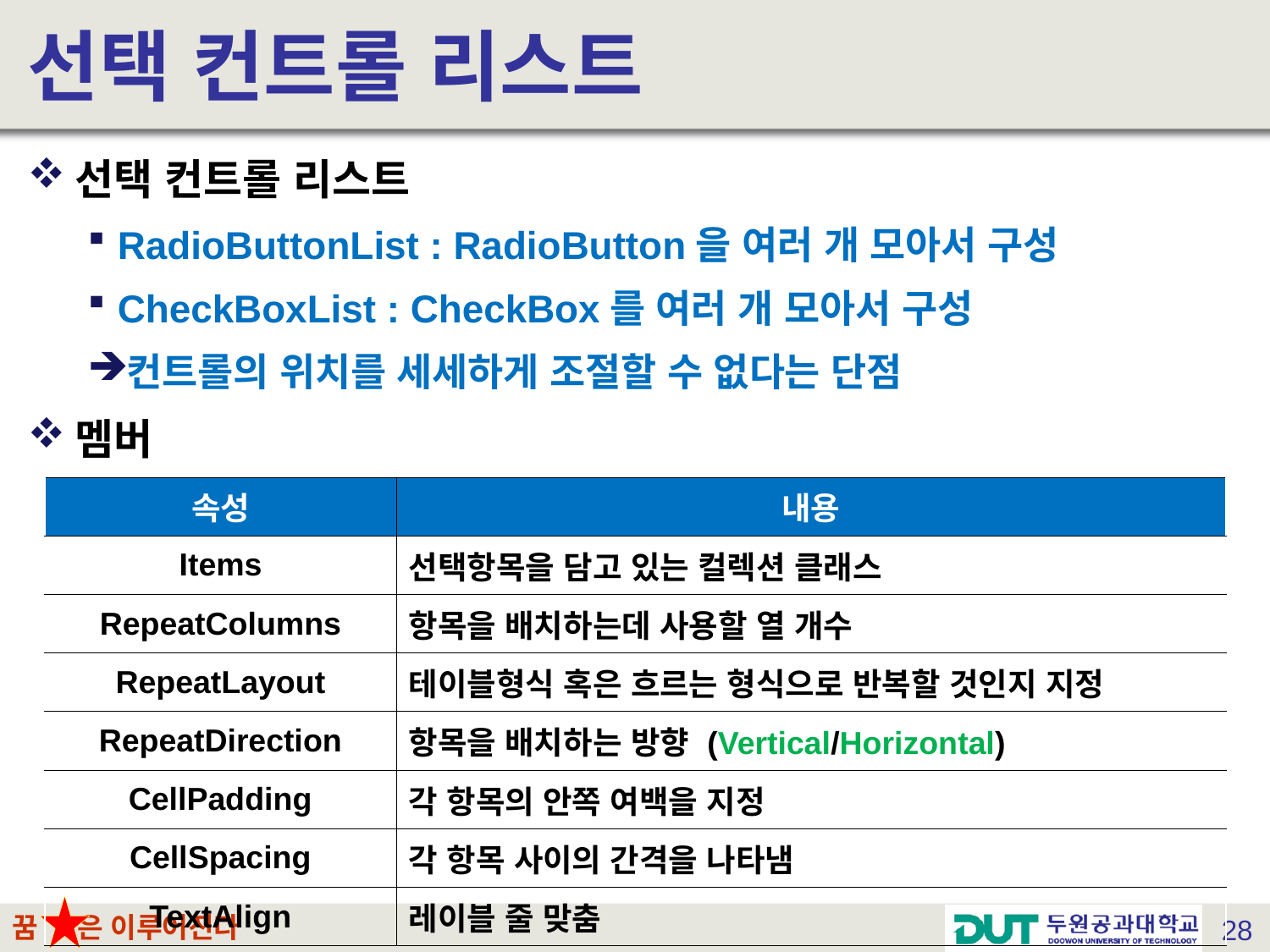

# 선택 컨트롤 리스트
선택 컨트롤 리스트
RadioButtonList : RadioButton을 여러 개 모아서 구성
CheckBoxList : CheckBox를 여러 개 모아서 구성
컨트롤의 위치를 세세하게 조절할 수 없다는 단점
멤버
| 속성 | 내용 |
| --- | --- |
| Items | 선택항목을 담고 있는 컬렉션 클래스 |
| RepeatColumns | 항목을 배치하는데 사용할 열 개수 |
| RepeatLayout | 테이블형식 혹은 흐르는 형식으로 반복할 것인지 지정 |
| RepeatDirection | 항목을 배치하는 방향 (Vertical/Horizontal) |
| CellPadding | 각 항목의 안쪽 여백을 지정 |
| CellSpacing | 각 항목 사이의 간격을 나타냄 |
| TextAlign | 레이블 줄 맞춤 |